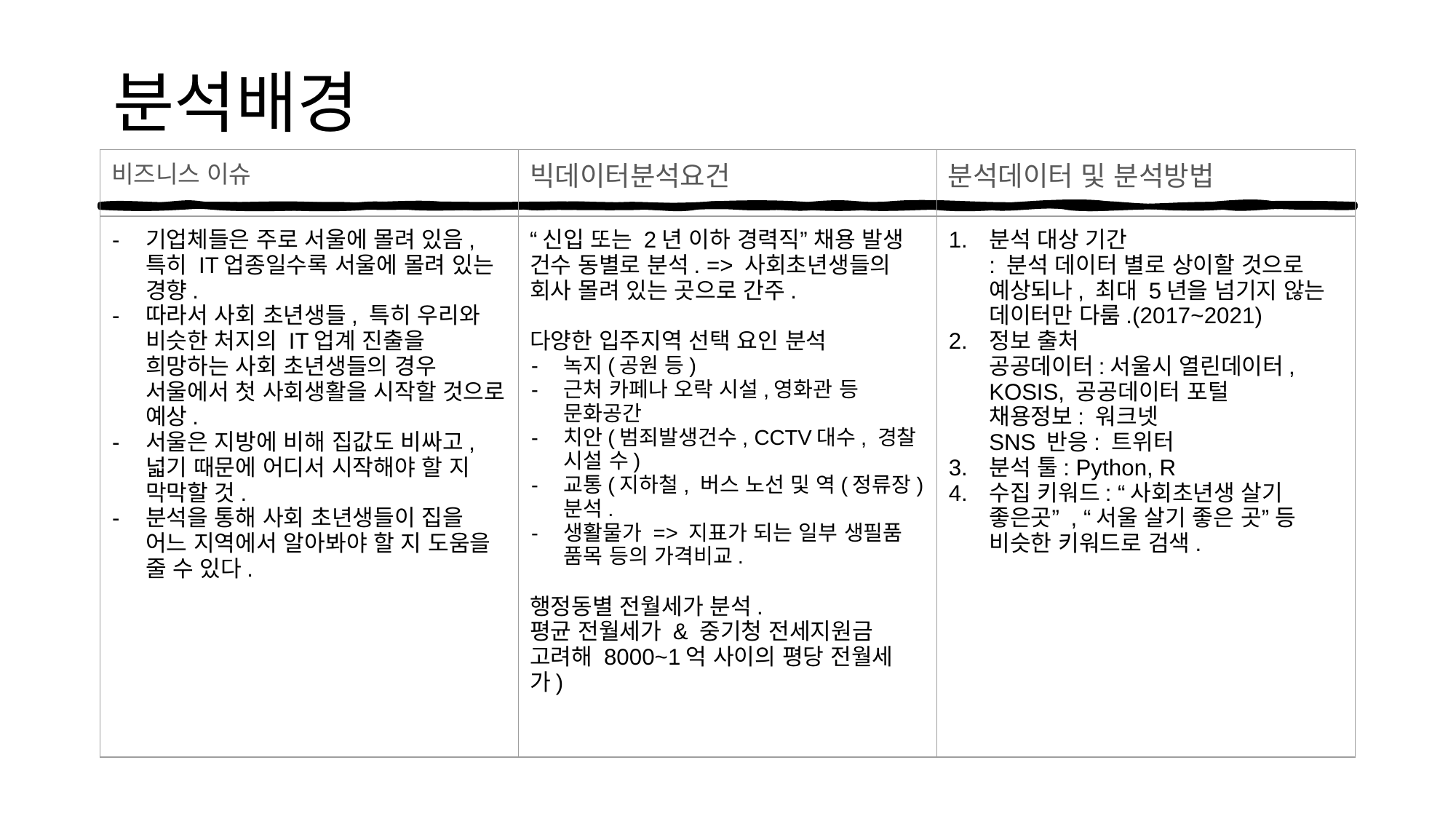

# 분석배경
| 비즈니스 이슈 | 빅데이터분석요건 | 분석데이터 및 분석방법 |
| --- | --- | --- |
| 기업체들은 주로 서울에 몰려 있음, 특히 IT업종일수록 서울에 몰려 있는 경향. 따라서 사회 초년생들, 특히 우리와 비슷한 처지의 IT업계 진출을 희망하는 사회 초년생들의 경우 서울에서 첫 사회생활을 시작할 것으로 예상. 서울은 지방에 비해 집값도 비싸고, 넓기 때문에 어디서 시작해야 할 지 막막할 것. 분석을 통해 사회 초년생들이 집을 어느 지역에서 알아봐야 할 지 도움을 줄 수 있다. | “신입 또는 2년 이하 경력직” 채용 발생 건수 동별로 분석. => 사회초년생들의 회사 몰려 있는 곳으로 간주. 다양한 입주지역 선택 요인 분석 녹지(공원 등) 근처 카페나 오락 시설,영화관 등 문화공간 치안(범죄발생건수, CCTV대수, 경찰 시설 수) 교통(지하철, 버스 노선 및 역(정류장) 분석. 생활물가 => 지표가 되는 일부 생필품 품목 등의 가격비교. 행정동별 전월세가 분석. 평균 전월세가 & 중기청 전세지원금 고려해 8000~1억 사이의 평당 전월세가) | 분석 대상 기간 : 분석 데이터 별로 상이할 것으로 예상되나, 최대 5년을 넘기지 않는 데이터만 다룸.(2017~2021) 정보 출처 공공데이터:서울시 열린데이터, KOSIS, 공공데이터 포털 채용정보: 워크넷 SNS 반응: 트위터 분석 툴: Python, R 수집 키워드: “사회초년생 살기 좋은곳” , “서울 살기 좋은 곳” 등 비슷한 키워드로 검색. |